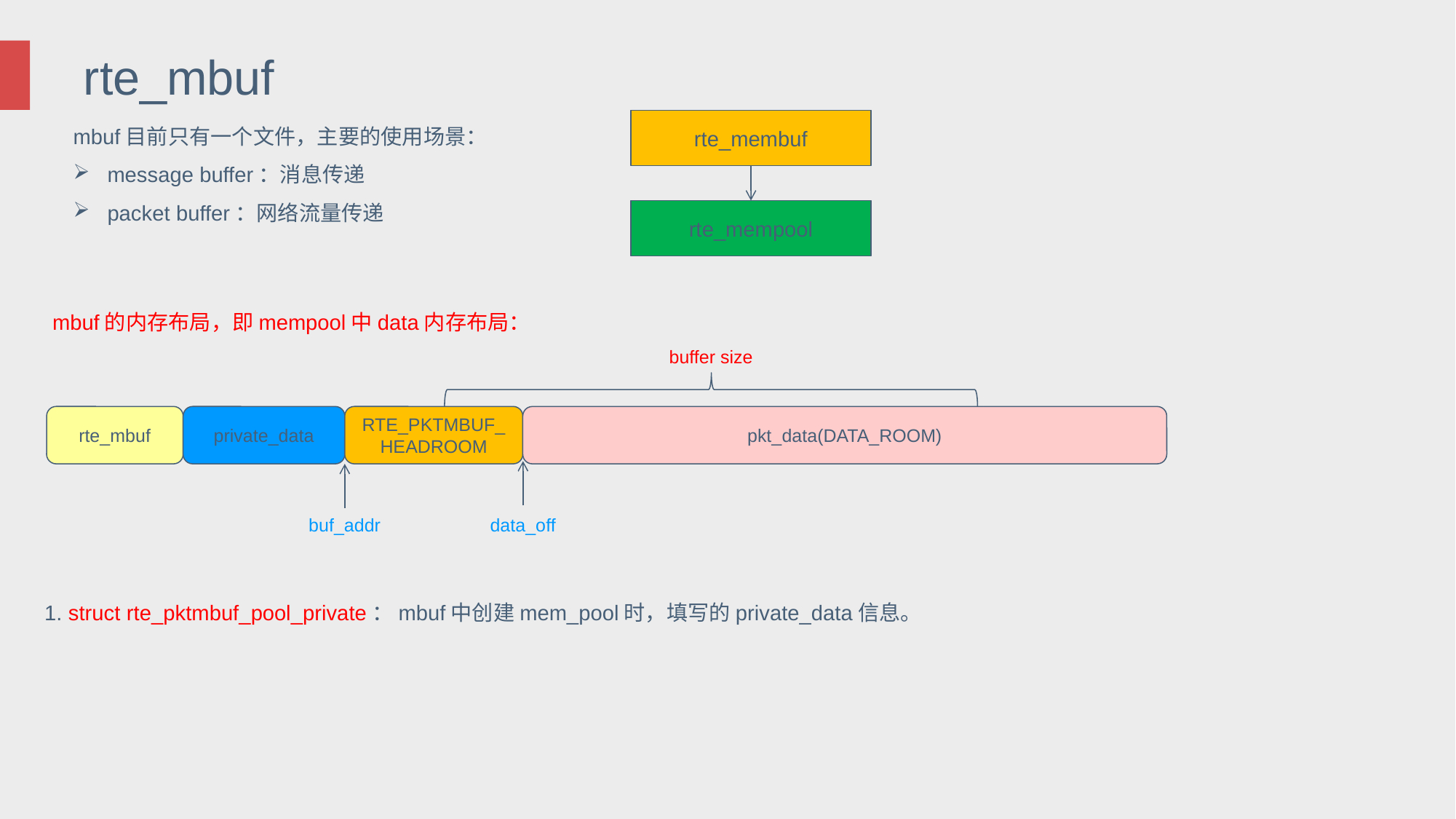

# rte_mbuf
mbuf目前只有一个文件，主要的使用场景：
message buffer：消息传递
packet buffer：网络流量传递

rte_membuf
rte_mempool
mbuf的内存布局，即mempool中data内存布局：

buffer size
rte_mbuf
private_data
RTE_PKTMBUF_HEADROOM
pkt_data(DATA_ROOM)
buf_addr
data_off
1. struct rte_pktmbuf_pool_private：mbuf中创建mem_pool时，填写的private_data信息。